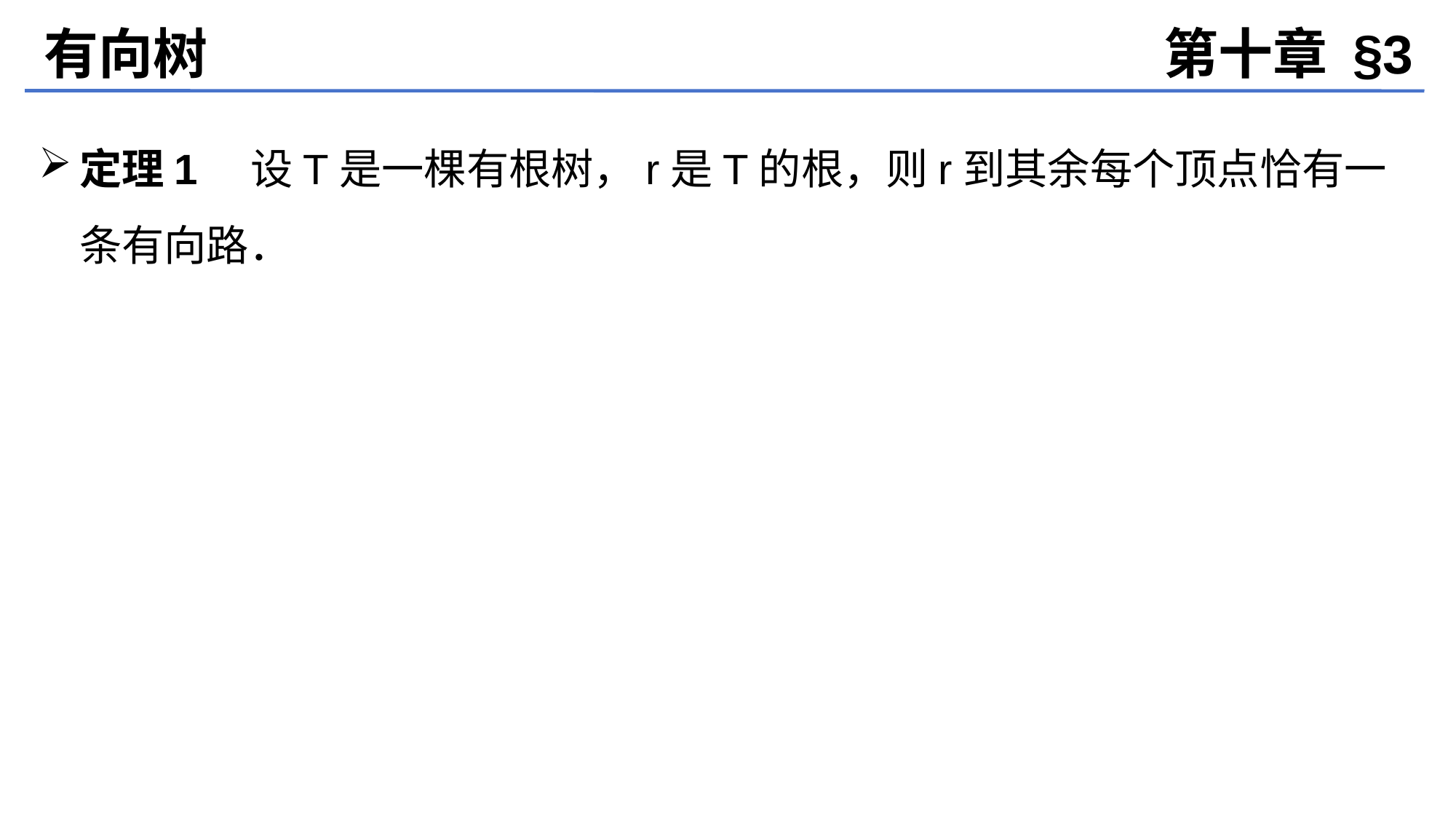

有向树
第十章 §3
定理1　设T是一棵有根树，r是T的根，则r到其余每个顶点恰有一条有向路．